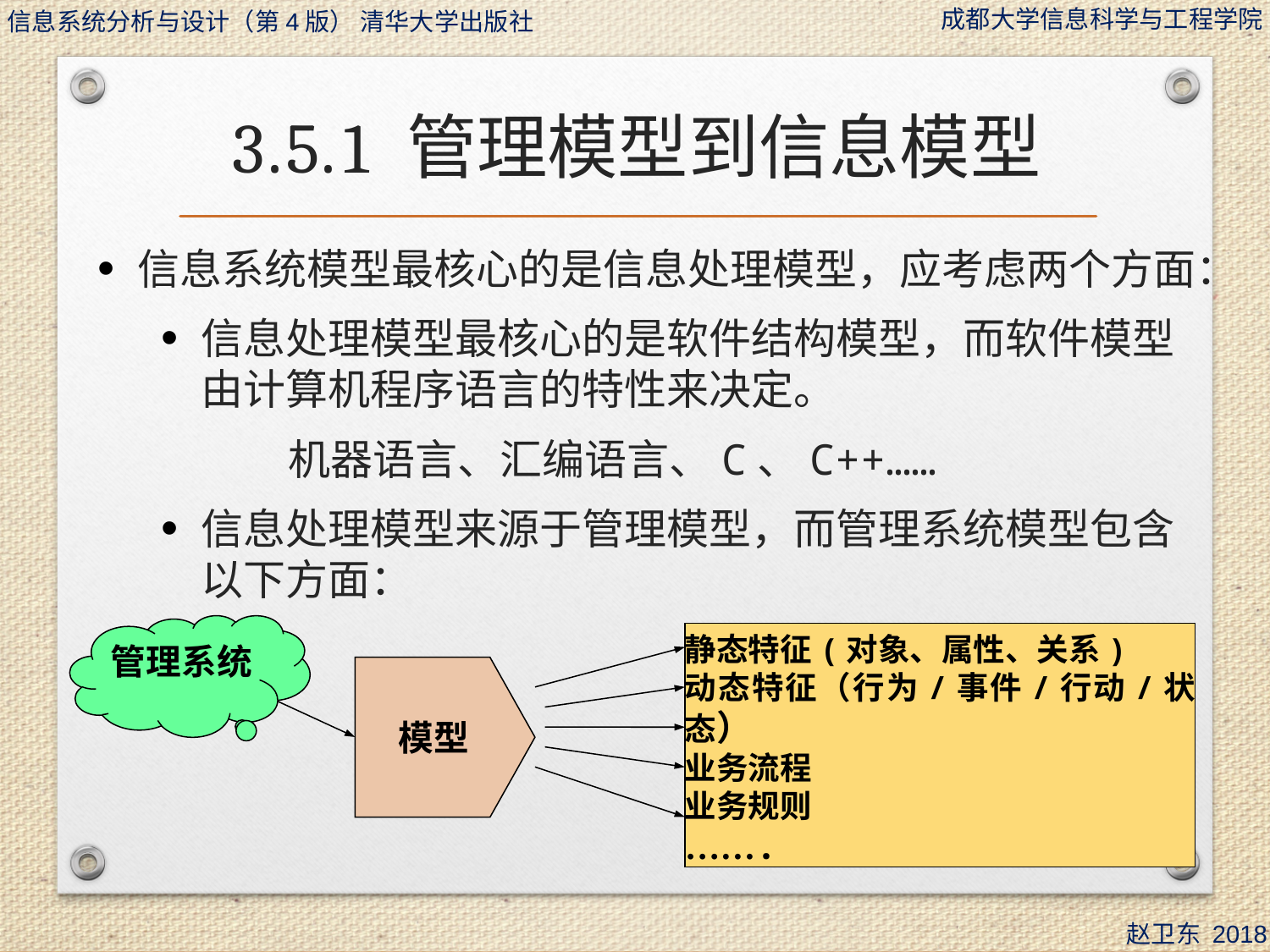

# 3.5.1 管理模型到信息模型
信息系统模型最核心的是信息处理模型，应考虑两个方面：
信息处理模型最核心的是软件结构模型，而软件模型由计算机程序语言的特性来决定。
	机器语言、汇编语言、C、C++……
信息处理模型来源于管理模型，而管理系统模型包含以下方面：
管理系统
静态特征(对象、属性、关系)
动态特征（行为/事件/行动/状态）
业务流程
业务规则
…….

模型